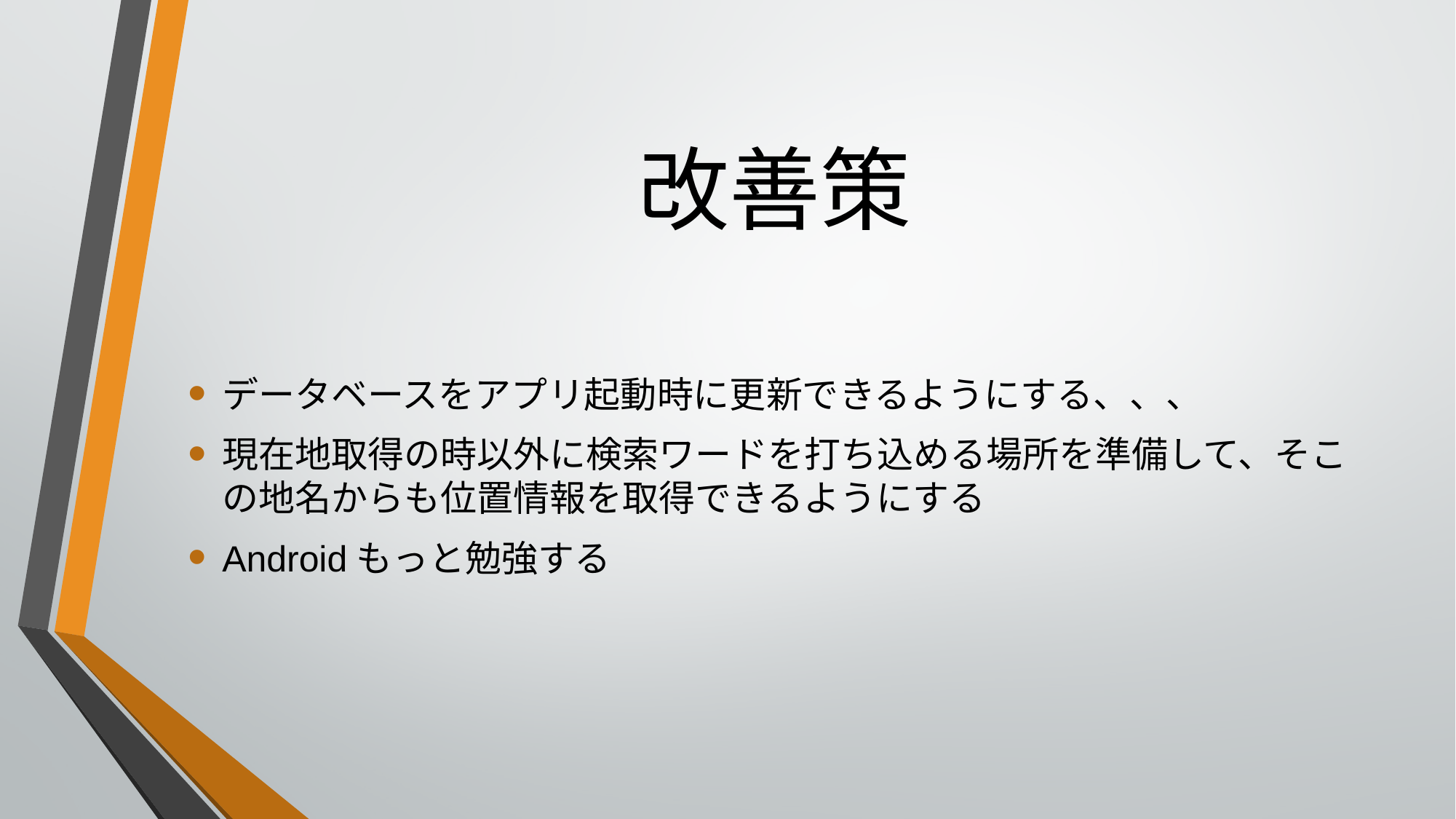

# 改善策
データベースをアプリ起動時に更新できるようにする、、、
現在地取得の時以外に検索ワードを打ち込める場所を準備して、そこの地名からも位置情報を取得できるようにする
Androidもっと勉強する